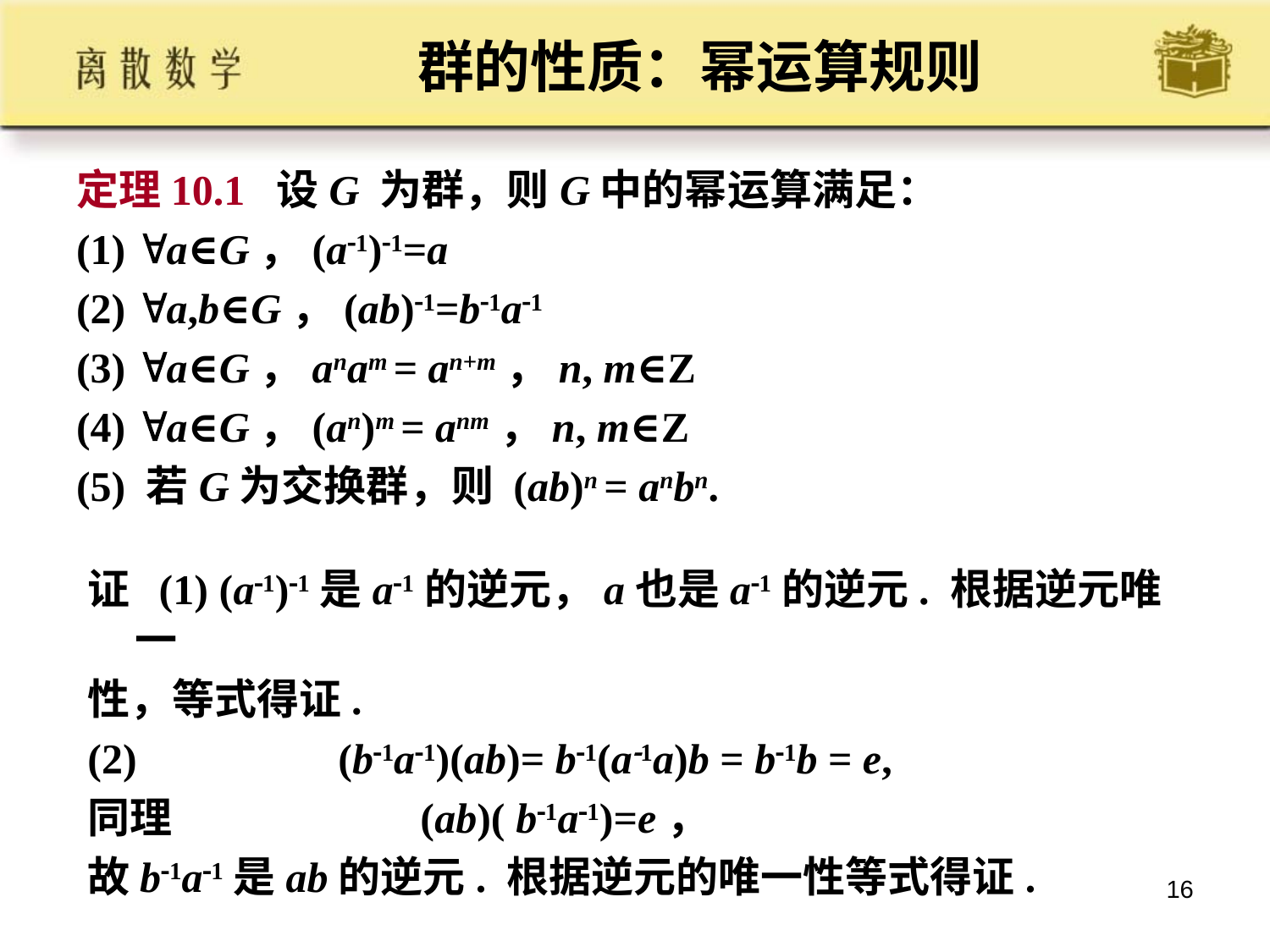

# 群的性质：幂运算规则
定理10.1  设G 为群，则G中的幂运算满足：
(1) ∀a∈G，(a−1)−1=a
(2) ∀a,b∈G，(ab)−1=b−1a−1
(3) ∀a∈G，anam = an+m，n, m∈Z
(4) ∀a∈G，(an)m = anm，n, m∈Z
(5) 若G为交换群，则 (ab)n = anbn.
证  (1) (a−1)−1是a−1的逆元，a也是a−1的逆元. 根据逆元唯一
性，等式得证.
(2)                   (b−1a−1)(ab)= b−1(a−1a)b = b−1b = e,
同理                         (ab)( b−1a−1)=e，
故b−1a−1是ab的逆元. 根据逆元的唯一性等式得证.
16